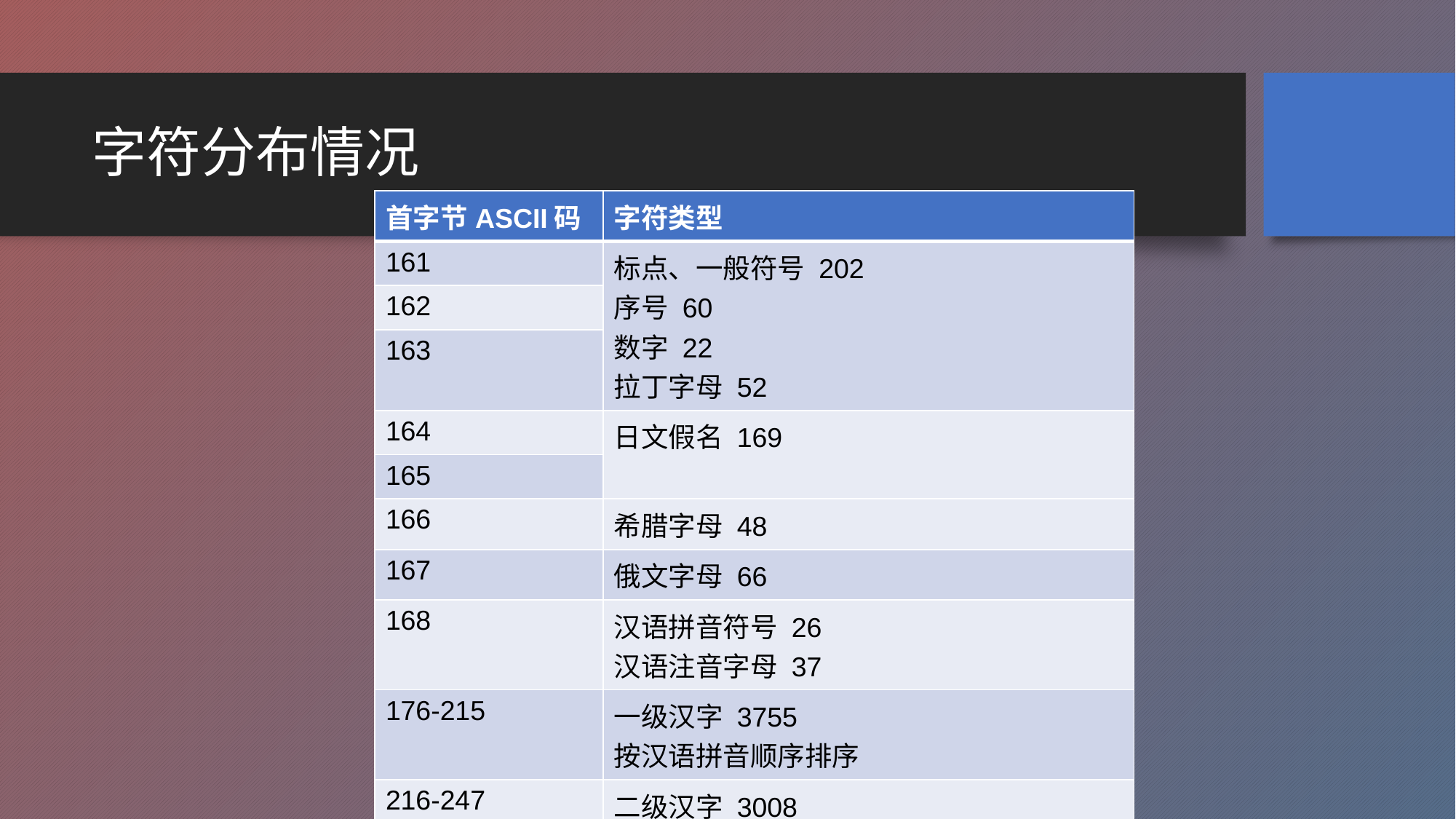

# 字符分布情况
| 首字节ASCII码 | 字符类型 |
| --- | --- |
| 161 | 标点、一般符号 202 序号 60 数字 22 拉丁字母 52 |
| 162 |  |
| 163 |  |
| 164 | 日文假名 169 |
| 165 |  |
| 166 | 希腊字母 48 |
| 167 | 俄文字母 66 |
| 168 | 汉语拼音符号 26 汉语注音字母 37 |
| 176-215 | 一级汉字 3755 按汉语拼音顺序排序 |
| 216-247 | 二级汉字 3008 按照部首排序 |